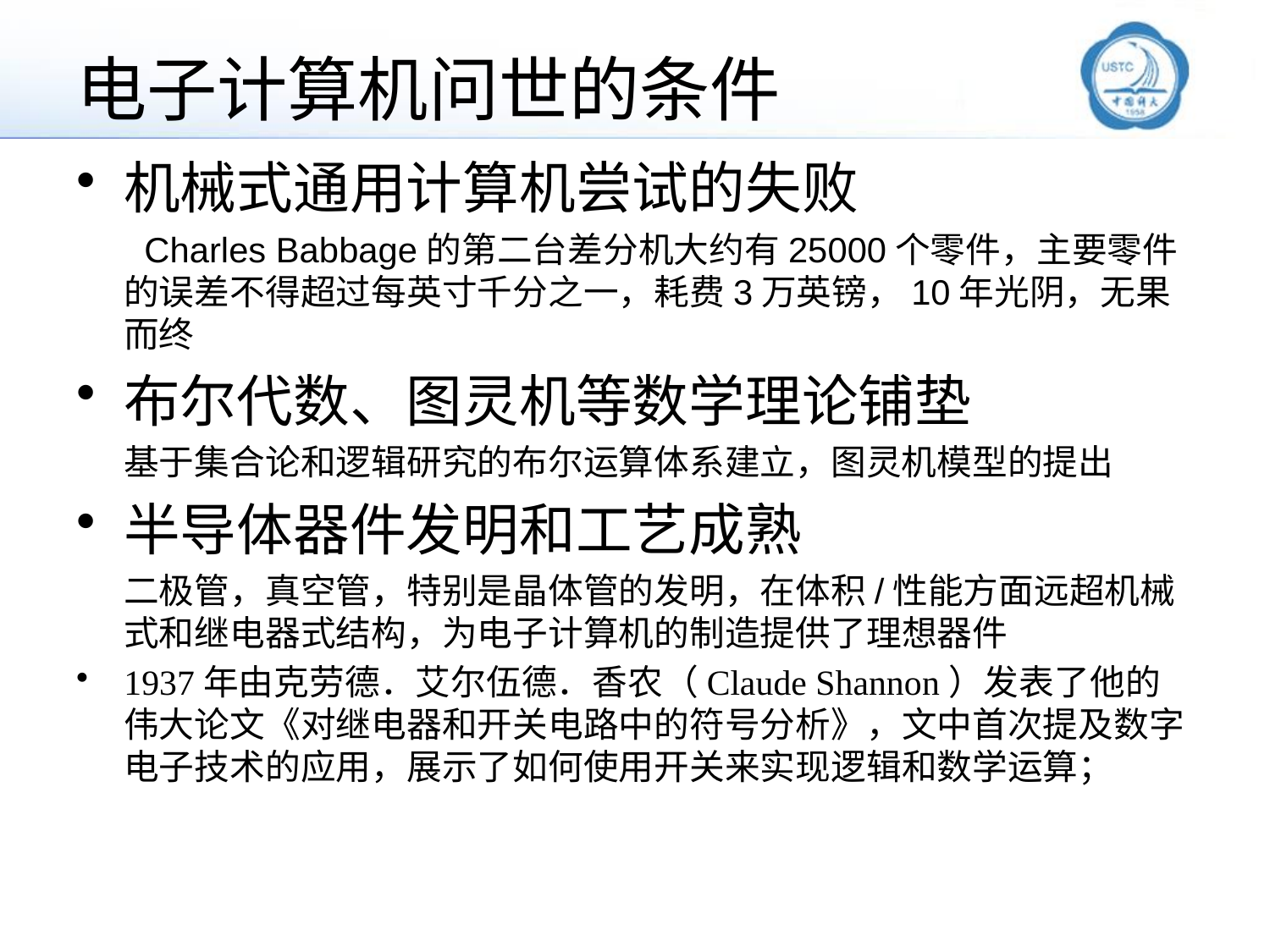

# 电子计算机问世的条件
机械式通用计算机尝试的失败
       Charles Babbage的第二台差分机大约有25000个零件，主要零件的误差不得超过每英寸千分之一，耗费3万英镑，10年光阴，无果而终
布尔代数、图灵机等数学理论铺垫
     基于集合论和逻辑研究的布尔运算体系建立，图灵机模型的提出
半导体器件发明和工艺成熟
     二极管，真空管，特别是晶体管的发明，在体积/性能方面远超机械式和继电器式结构，为电子计算机的制造提供了理想器件
1937年由克劳德．艾尔伍德．香农（Claude Shannon）发表了他的伟大论文《对继电器和开关电路中的符号分析》，文中首次提及数字电子技术的应用，展示了如何使用开关来实现逻辑和数学运算；